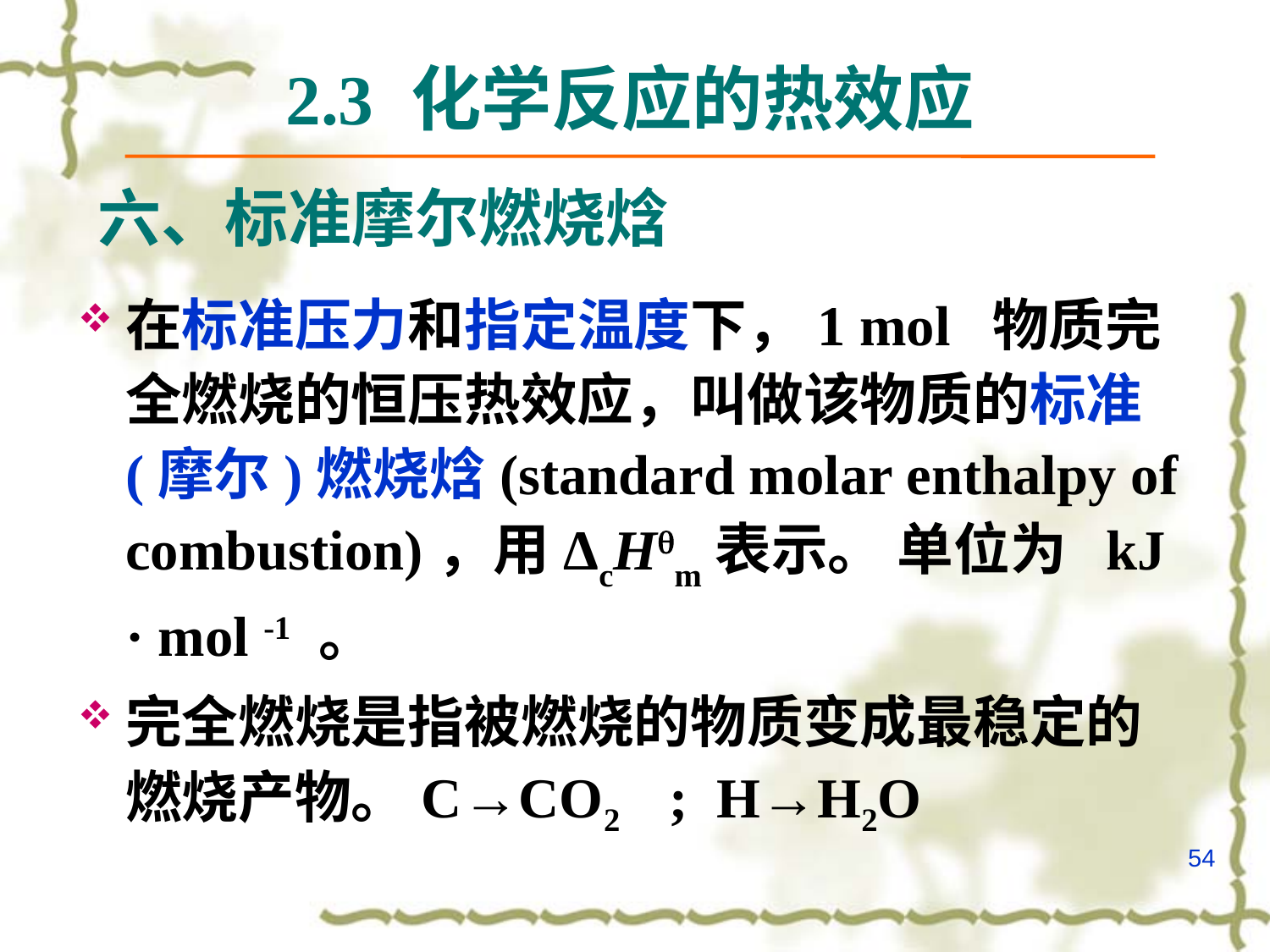

2.3 化学反应的热效应

# 六、标准摩尔燃烧焓
在标准压力和指定温度下，1 mol  物质完全燃烧的恒压热效应，叫做该物质的标准(摩尔)燃烧焓(standard molar enthalpy of combustion)，用ΔcHθm表示。 单位为  kJ · mol -1 。
完全燃烧是指被燃烧的物质变成最稳定的燃烧产物。C→CO2      ;  H→H2O
54